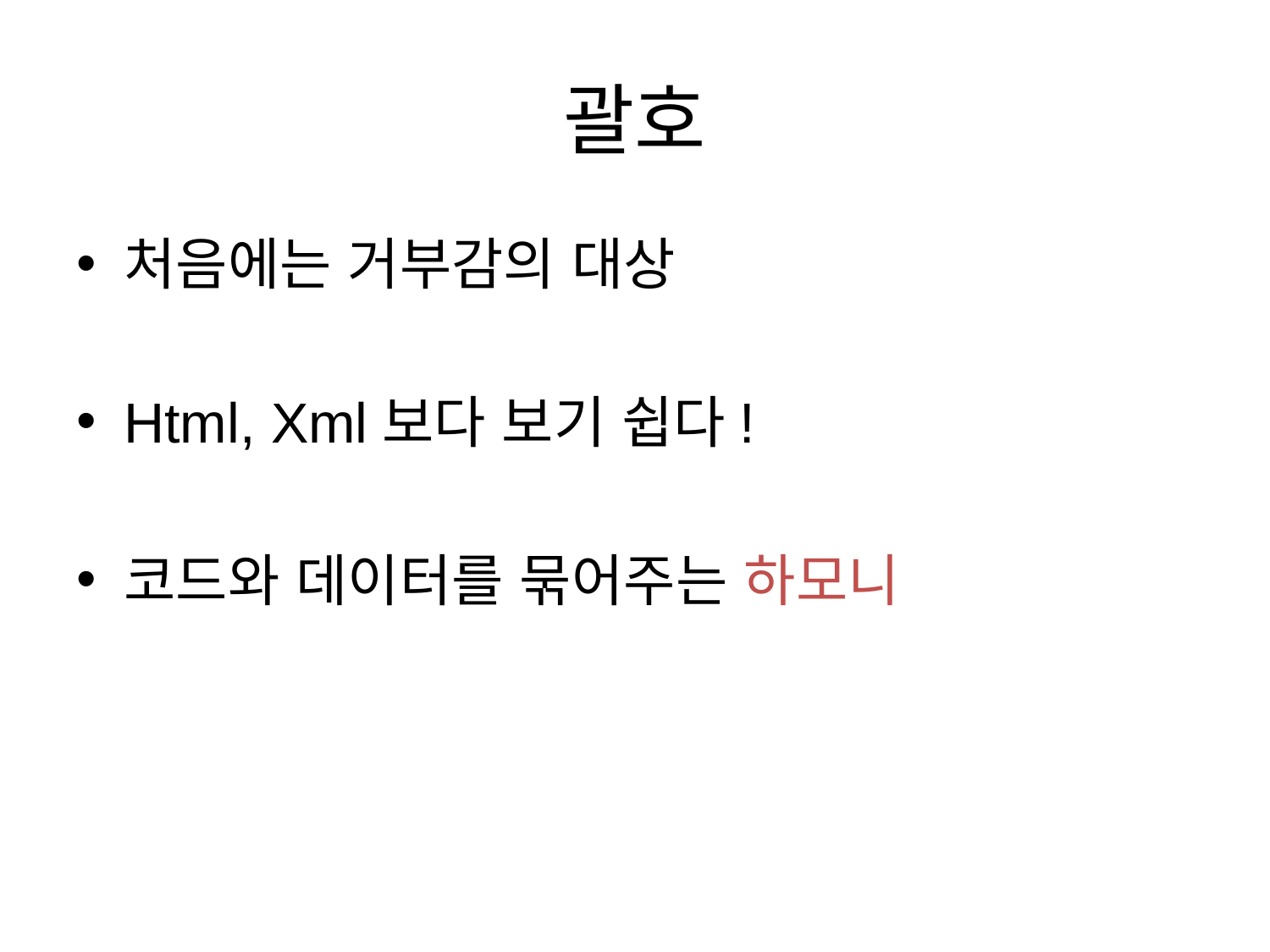

# 괄호
처음에는 거부감의 대상

Html, Xml보다 보기 쉽다!

코드와 데이터를 묶어주는 하모니